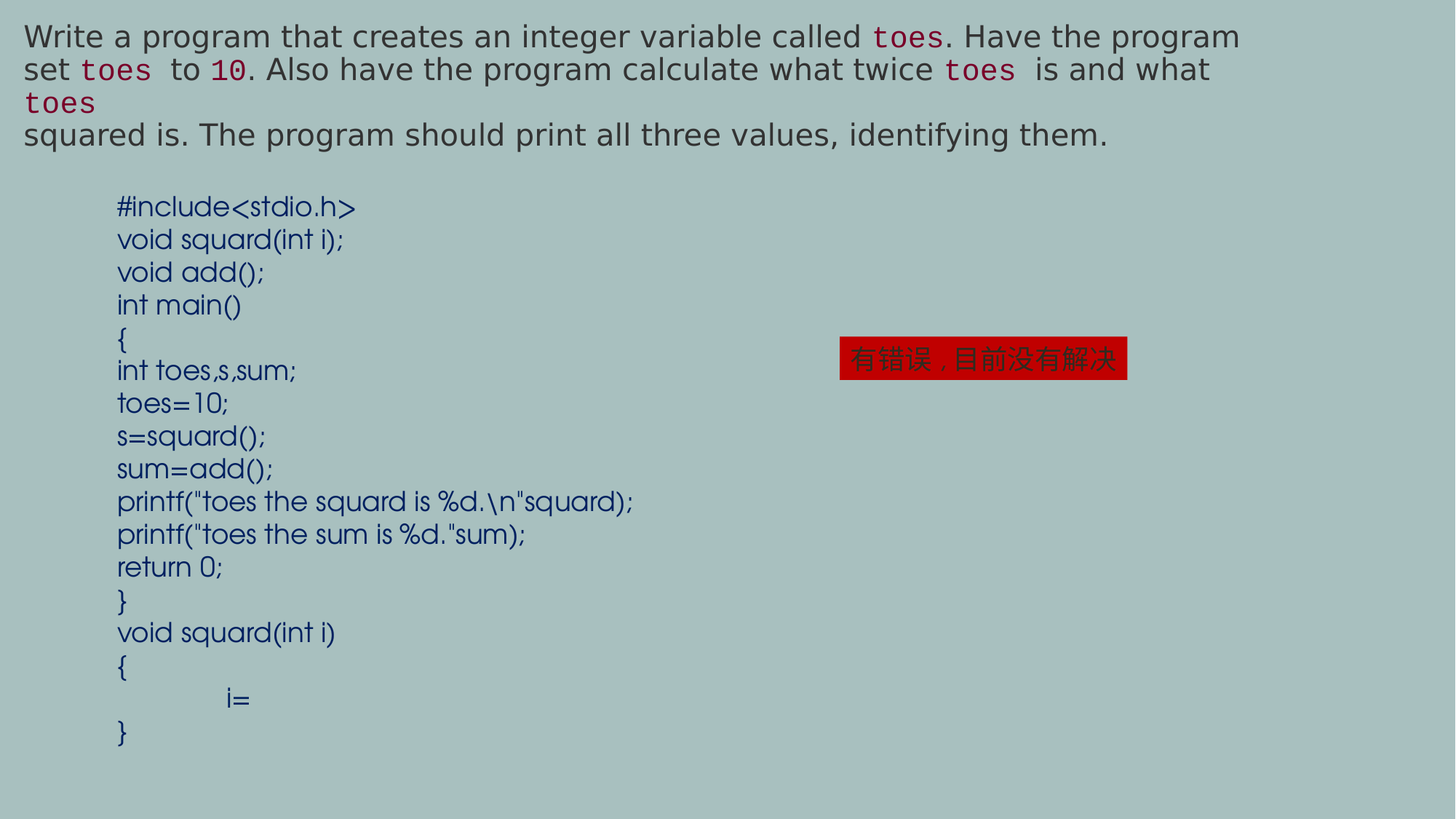

# Write a program that creates an integer variable called toes. Have the program set toes to 10. Also have the program calculate what twice toes is and what toes squared is. The program should print all three values, identifying them.
#include<stdio.h>
void squard(int i);
void add();
int main()
{
int toes,s,sum;
toes=10;
s=squard();
sum=add();
printf("toes the squard is %d.\n"squard);
printf("toes the sum is %d."sum);
return 0;
}
void squard(int i)
{
	i=
}
有错误,目前没有解决